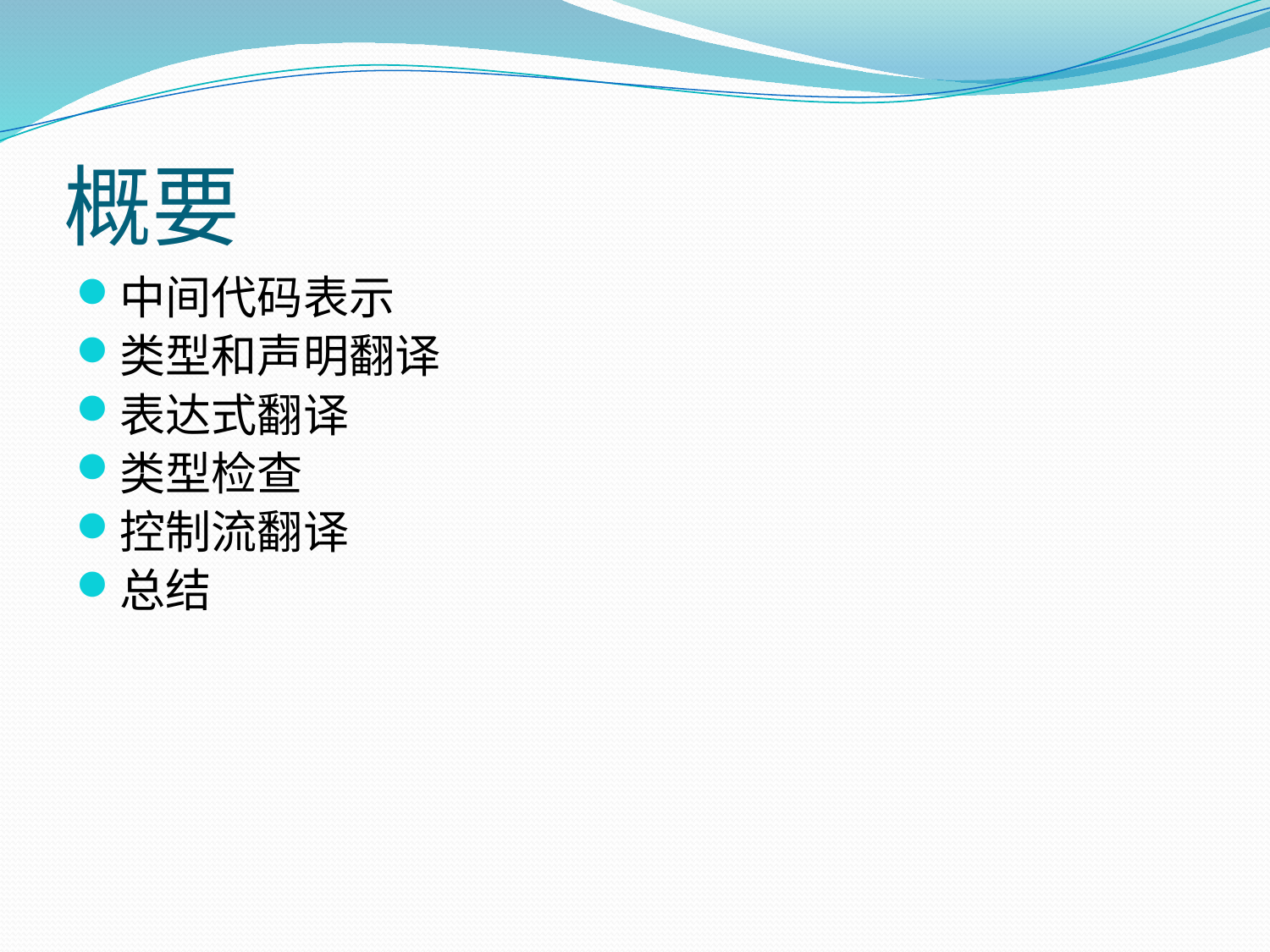

# 概要
中间代码表示
类型和声明翻译
表达式翻译
类型检查
控制流翻译
总结